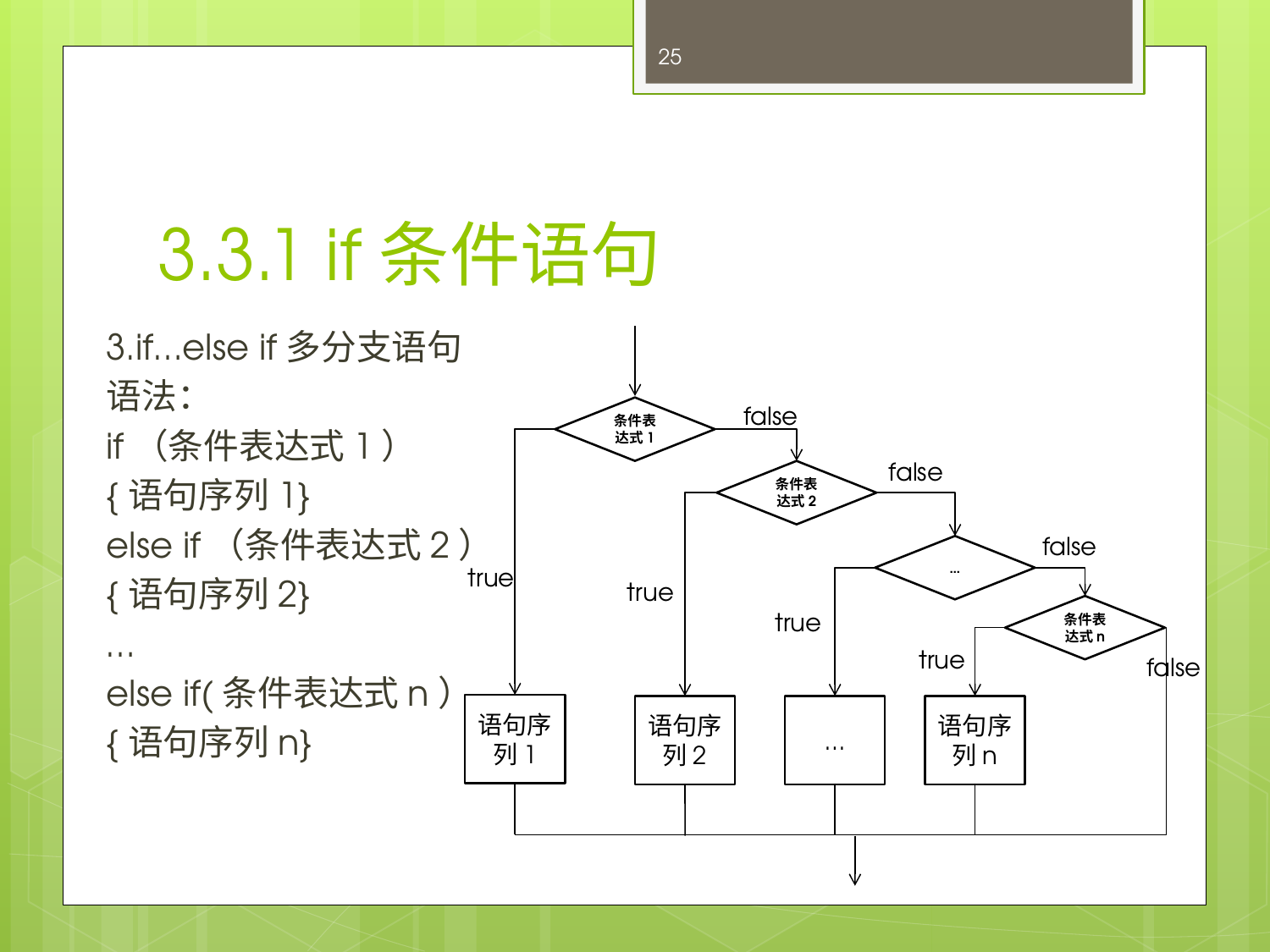

25
# 3.3.1 if条件语句
3.if…else if多分支语句
语法：
if（条件表达式1）
{语句序列1}
else if（条件表达式2）
{语句序列2}
…
else if(条件表达式n）
{语句序列n}
false
条件表达式1
false
条件表达式2
false
…
true
true
条件表达式n
true
true
false
语句序列1
语句序列2
…
语句序列n